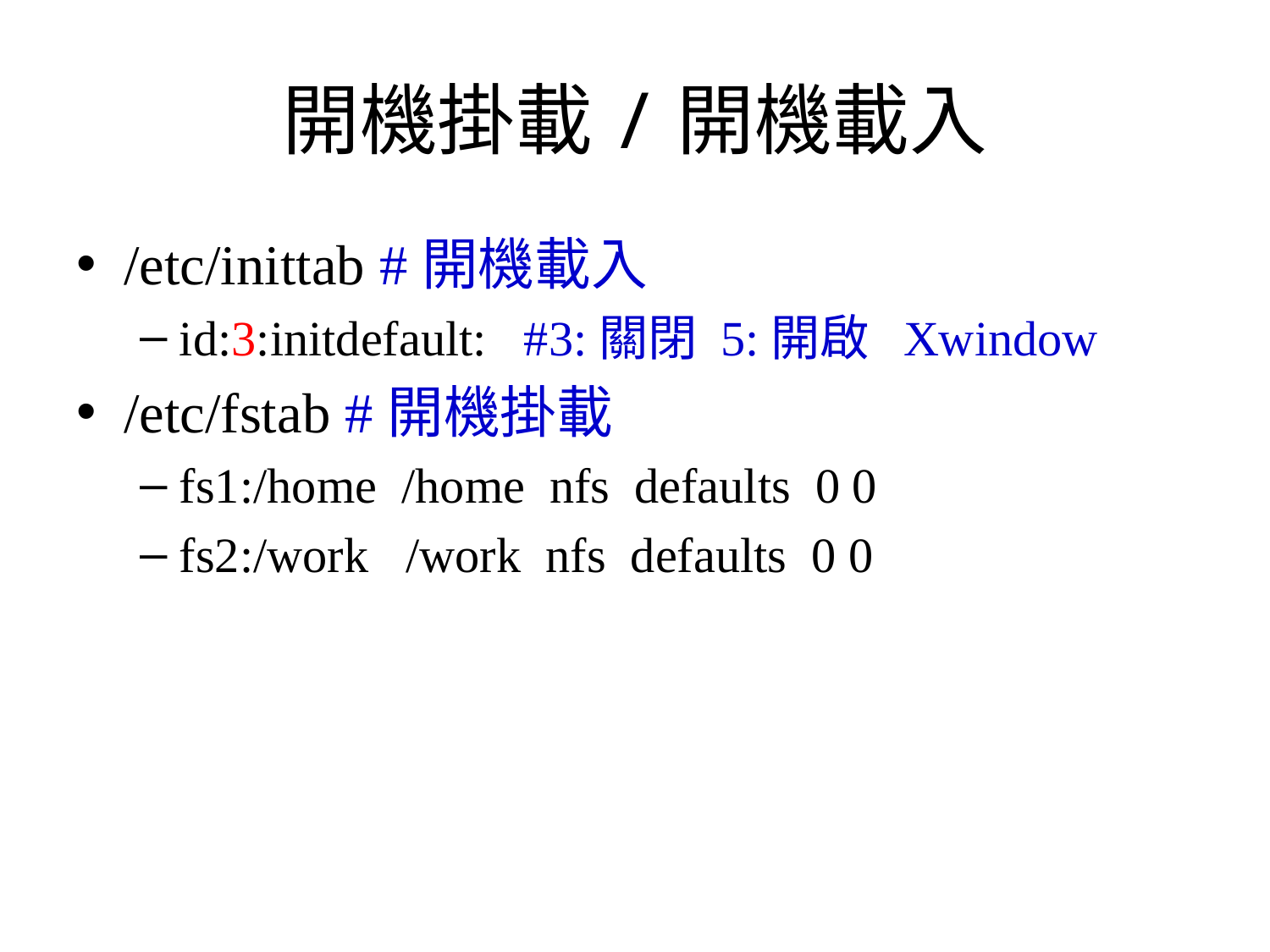

# 開機掛載/開機載入
/etc/inittab #開機載入
id:3:initdefault:   #3:關閉 5:開啟  Xwindow
/etc/fstab #開機掛載
fs1:/home  /home  nfs  defaults  0 0
fs2:/work   /work  nfs  defaults  0 0